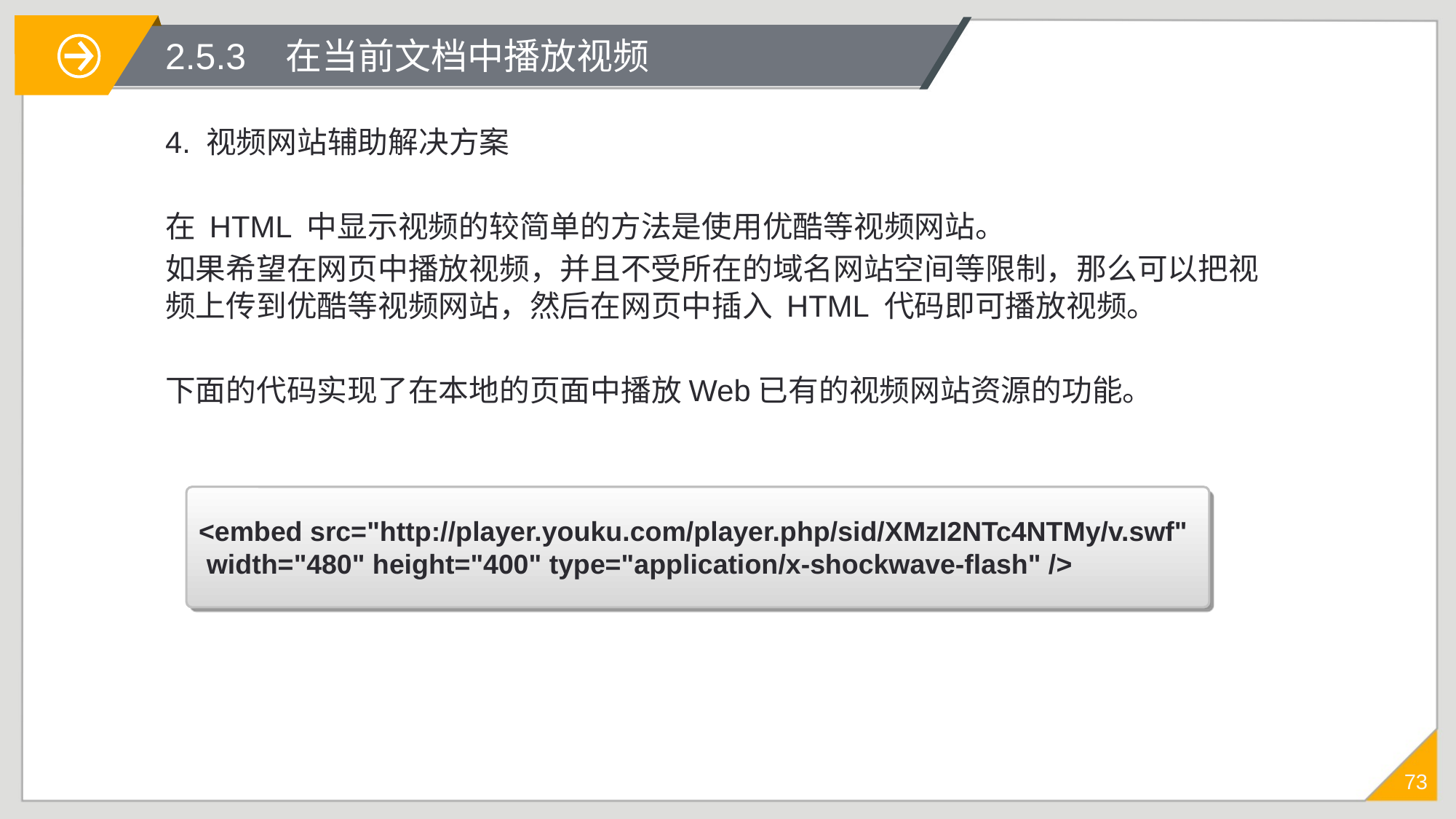

# 2.5.3   在当前文档中播放视频
4. 视频网站辅助解决方案

在 HTML 中显示视频的较简单的方法是使用优酷等视频网站。
如果希望在网页中播放视频，并且不受所在的域名网站空间等限制，那么可以把视频上传到优酷等视频网站，然后在网页中插入 HTML 代码即可播放视频。

下面的代码实现了在本地的页面中播放Web已有的视频网站资源的功能。
<embed src="http://player.youku.com/player.php/sid/XMzI2NTc4NTMy/v.swf"
 width="480" height="400" type="application/x-shockwave-flash" />